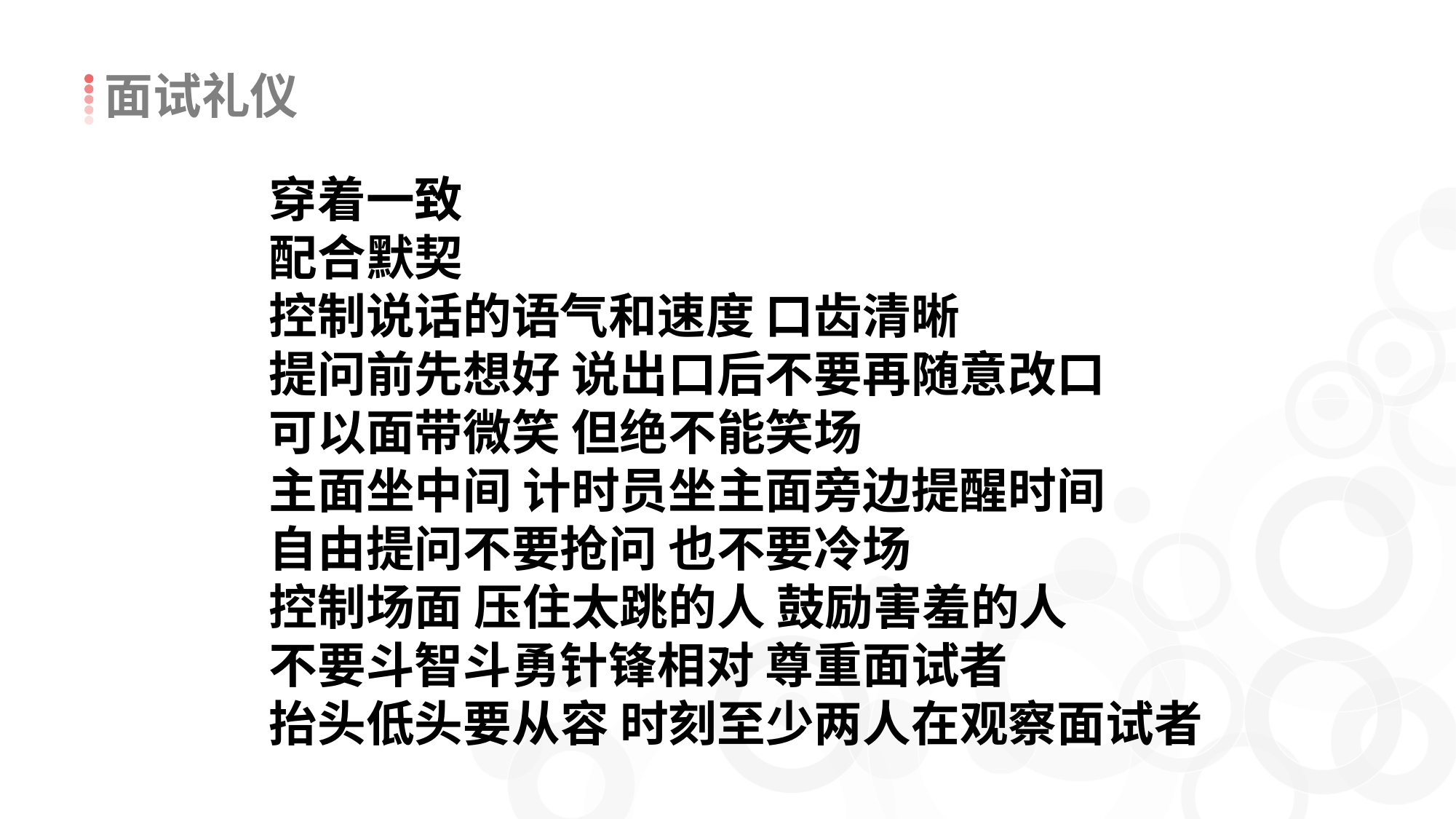

面试礼仪

穿着一致
配合默契
控制说话的语气和速度 口齿清晰
提问前先想好 说出口后不要再随意改口
可以面带微笑 但绝不能笑场
主面坐中间 计时员坐主面旁边提醒时间
自由提问不要抢问 也不要冷场
控制场面 压住太跳的人 鼓励害羞的人
不要斗智斗勇针锋相对 尊重面试者
抬头低头要从容 时刻至少两人在观察面试者